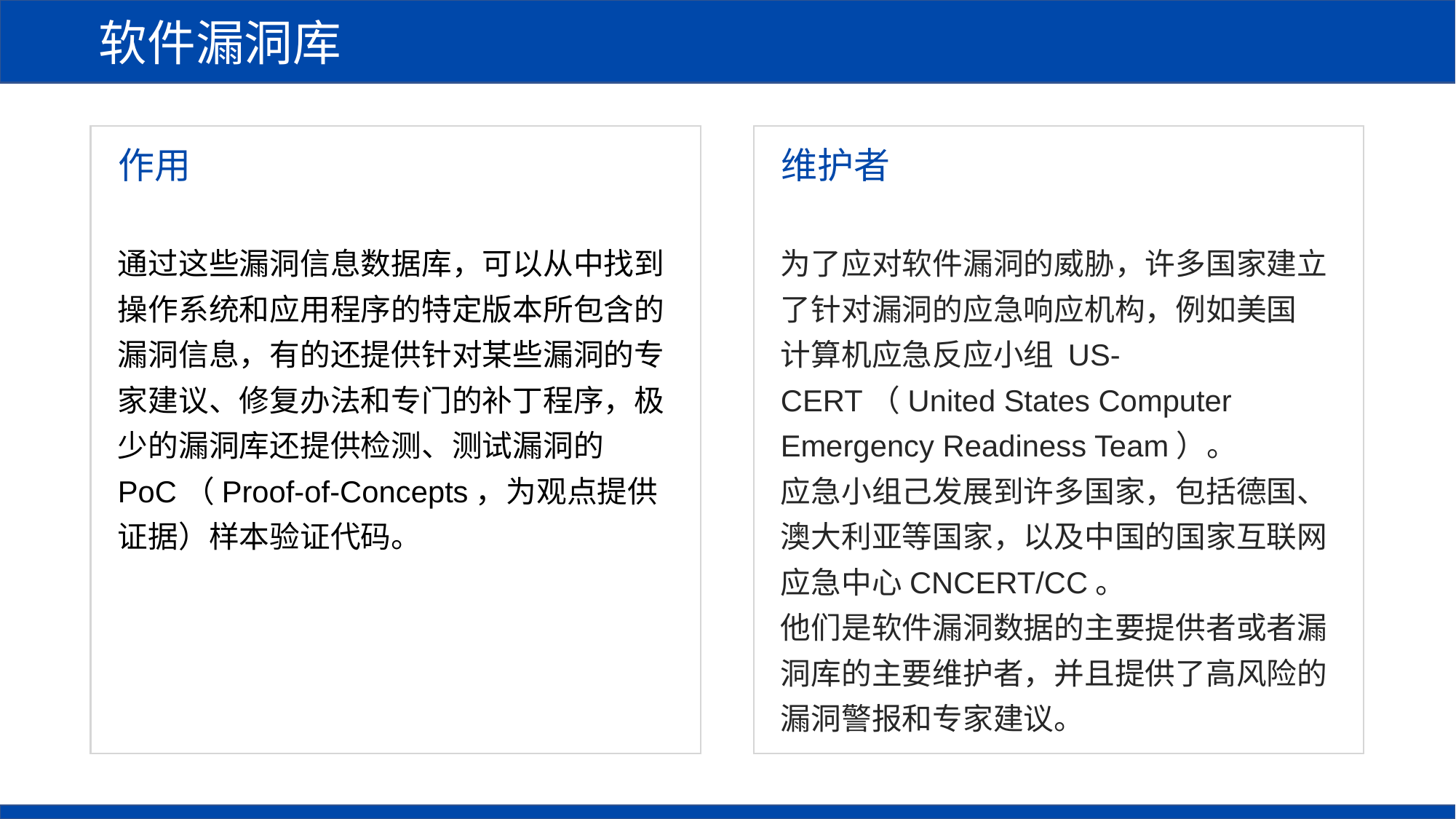

软件漏洞库

作用
维护者
通过这些漏洞信息数据库，可以从中找到操作系统和应用程序的特定版本所包含的漏洞信息，有的还提供针对某些漏洞的专家建议、修复办法和专门的补丁程序，极少的漏洞库还提供检测、测试漏洞的PoC（Proof-of-Concepts，为观点提供证据）样本验证代码。

为了应对软件漏洞的威胁，许多国家建立了针对漏洞的应急响应机构，例如美国
计算机应急反应小组 US-CERT（United States Computer Emergency Readiness Team）。
应急小组己发展到许多国家，包括德国、澳大利亚等国家，以及中国的国家互联网应急中心CNCERT/CC。
他们是软件漏洞数据的主要提供者或者漏洞库的主要维护者，并且提供了高风险的漏洞警报和专家建议。